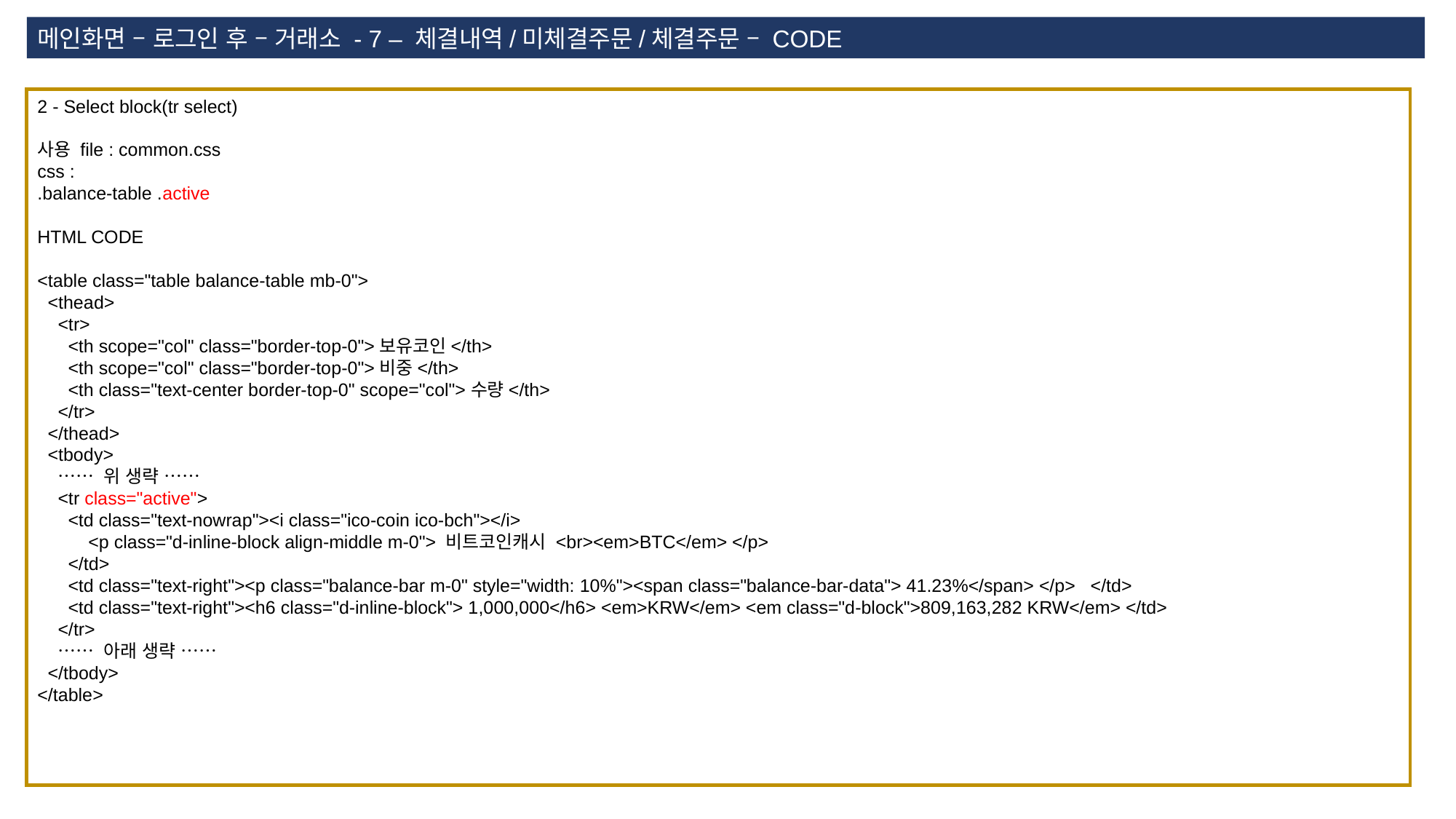

메인화면 – 로그인 후 – 거래소 - 7 – 체결내역/미체결주문/체결주문 – CODE
2 - Select block(tr select)

사용 file : common.css
css :
.balance-table .active

HTML CODE

<table class="table balance-table mb-0">
  <thead>
    <tr>
      <th scope="col" class="border-top-0">보유코인</th>
      <th scope="col" class="border-top-0">비중</th>
      <th class="text-center border-top-0" scope="col">수량</th>
    </tr>
  </thead>
  <tbody>
    …… 위 생략 ……
    <tr class="active">
      <td class="text-nowrap"><i class="ico-coin ico-bch"></i>
          <p class="d-inline-block align-middle m-0"> 비트코인캐시 <br><em>BTC</em> </p>
      </td>
      <td class="text-right"><p class="balance-bar m-0" style="width: 10%"><span class="balance-bar-data"> 41.23%</span> </p>   </td>
      <td class="text-right"><h6 class="d-inline-block"> 1,000,000</h6> <em>KRW</em> <em class="d-block">809,163,282 KRW</em> </td>
    </tr>
    …… 아래 생략 ……
  </tbody>
</table>